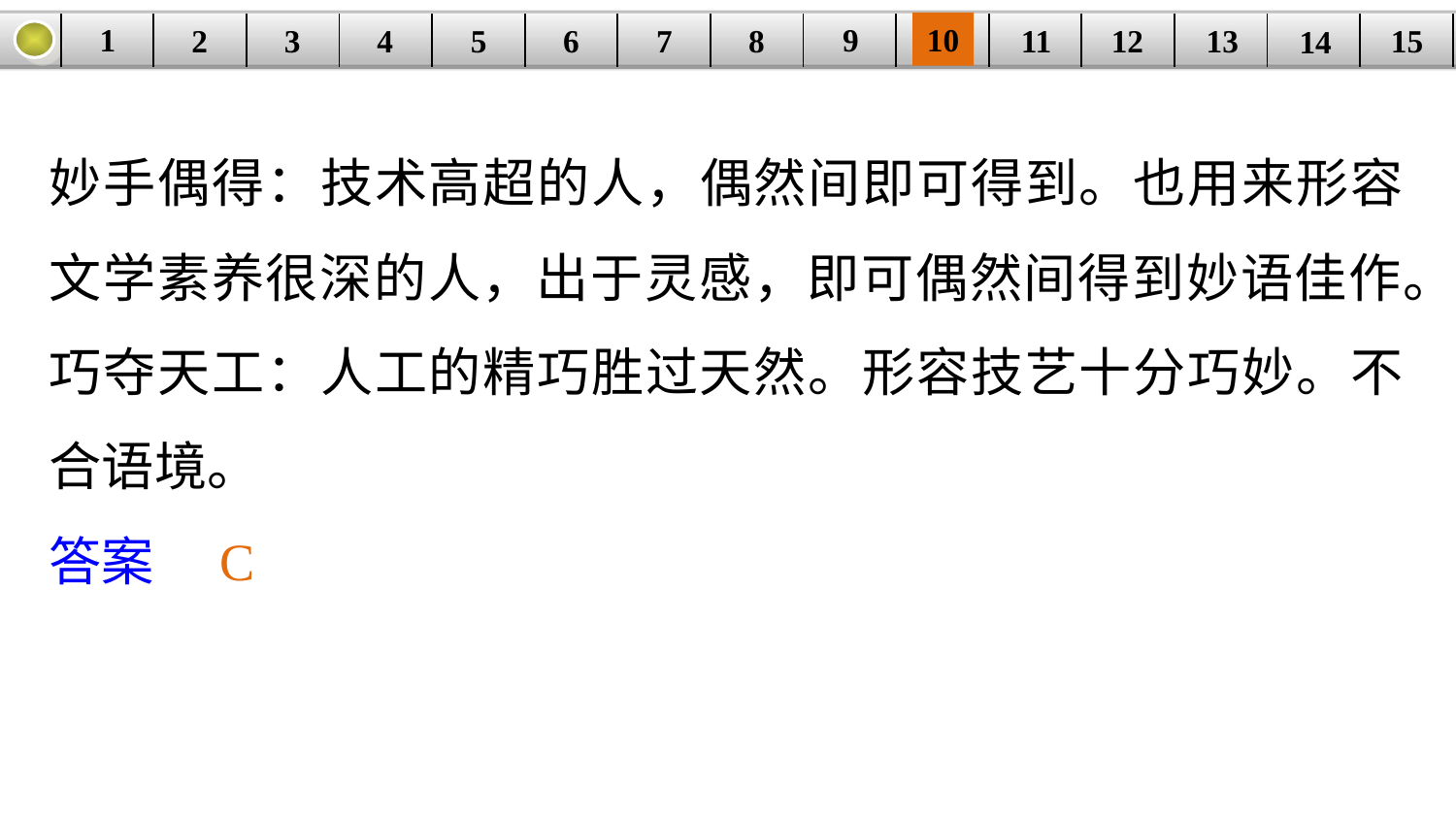

9
10
1
3
4
5
6
8
11
2
12
15
|  |  |  |  |  |  |  |  |  |  |  |  |  |  |  |
| --- | --- | --- | --- | --- | --- | --- | --- | --- | --- | --- | --- | --- | --- | --- |
7
13
14

妙手偶得：技术高超的人，偶然间即可得到。也用来形容文学素养很深的人，出于灵感，即可偶然间得到妙语佳作。巧夺天工：人工的精巧胜过天然。形容技艺十分巧妙。不合语境。
答案　C